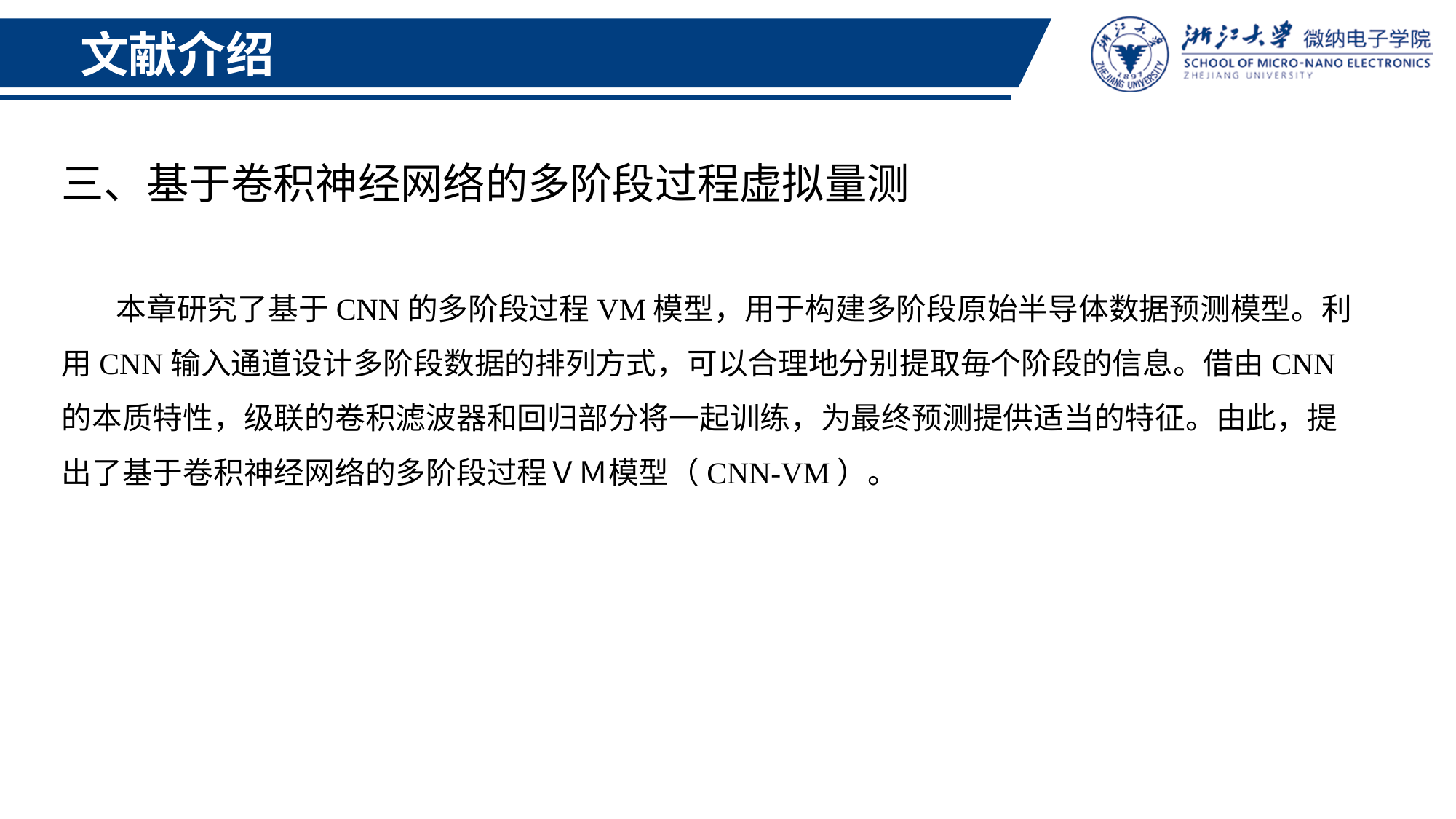

文献介绍
三、基于卷积神经网络的多阶段过程虚拟量测
本章研究了基于CNN的多阶段过程VM模型，用于构建多阶段原始半导体数据预测模型。利用CNN输入通道设计多阶段数据的排列方式，可以合理地分别提取毎个阶段的信息。借由CNN的本质特性，级联的卷积滤波器和回归部分将一起训练，为最终预测提供适当的特征。由此，提出了基于卷积神经网络的多阶段过程ＶＭ模型（CNN-VM）。